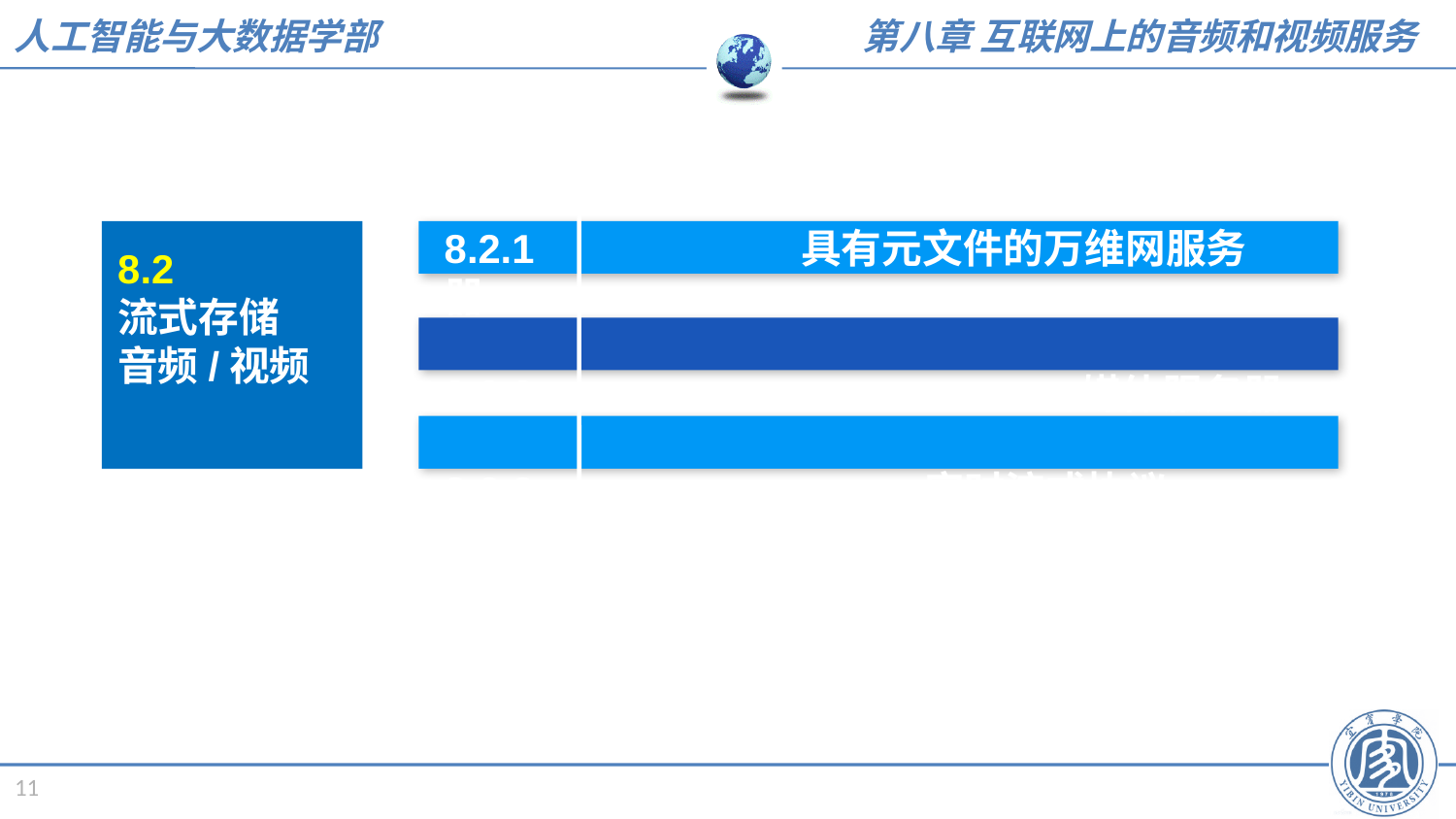

8.2.1  		     具有元文件的万维网服务器

8.2.2 				    媒体服务器

8.2.3 			   实时流式协议 RTSP

8.2
流式存储
音频/视频

11